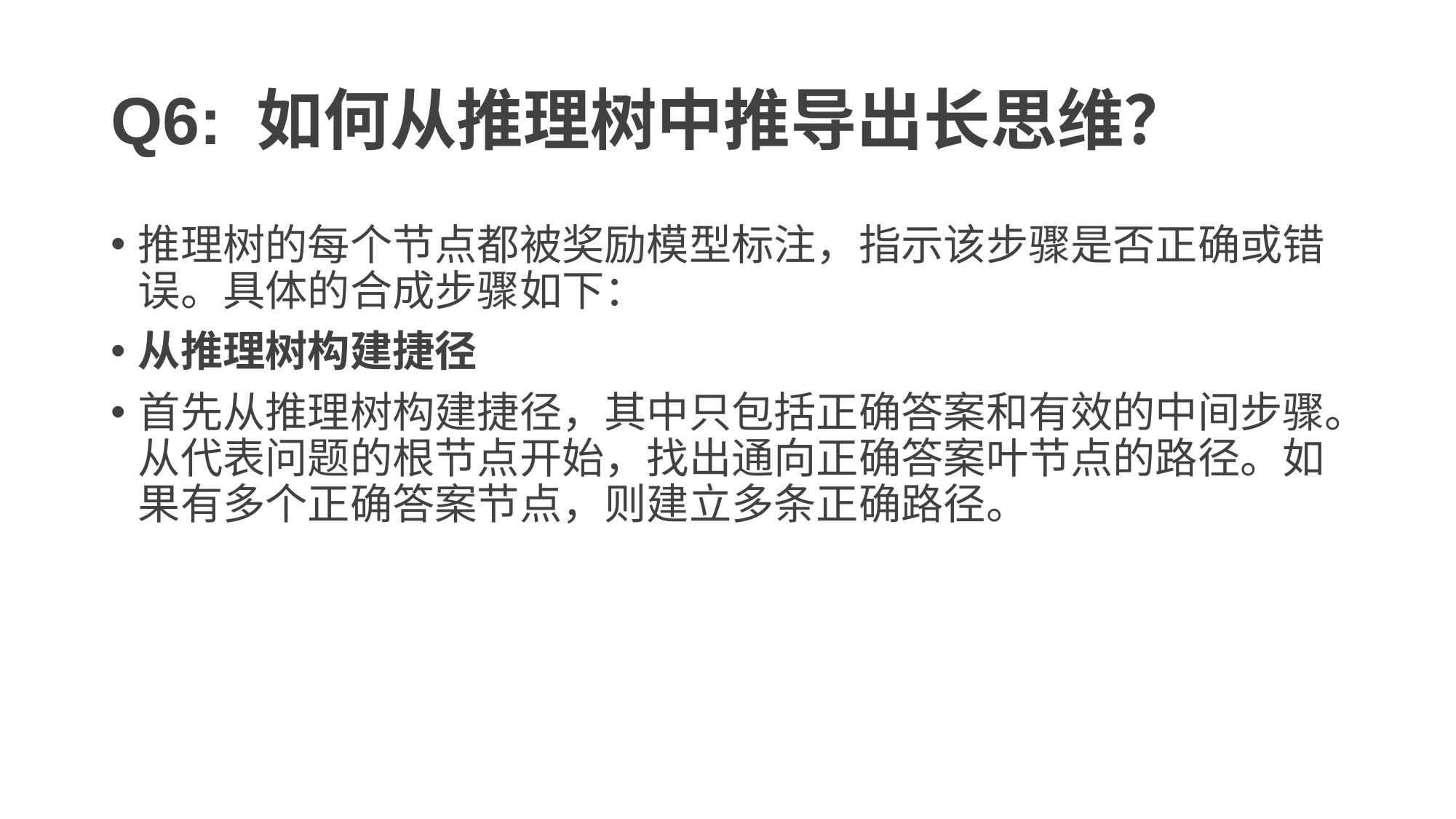

# Q6: 如何从推理树中推导出长思维？
推理树的每个节点都被奖励模型标注，指示该步骤是否正确或错误。具体的合成步骤如下：
从推理树构建捷径
首先从推理树构建捷径，其中只包括正确答案和有效的中间步骤。从代表问题的根节点开始，找出通向正确答案叶节点的路径。如果有多个正确答案节点，则建立多条正确路径。